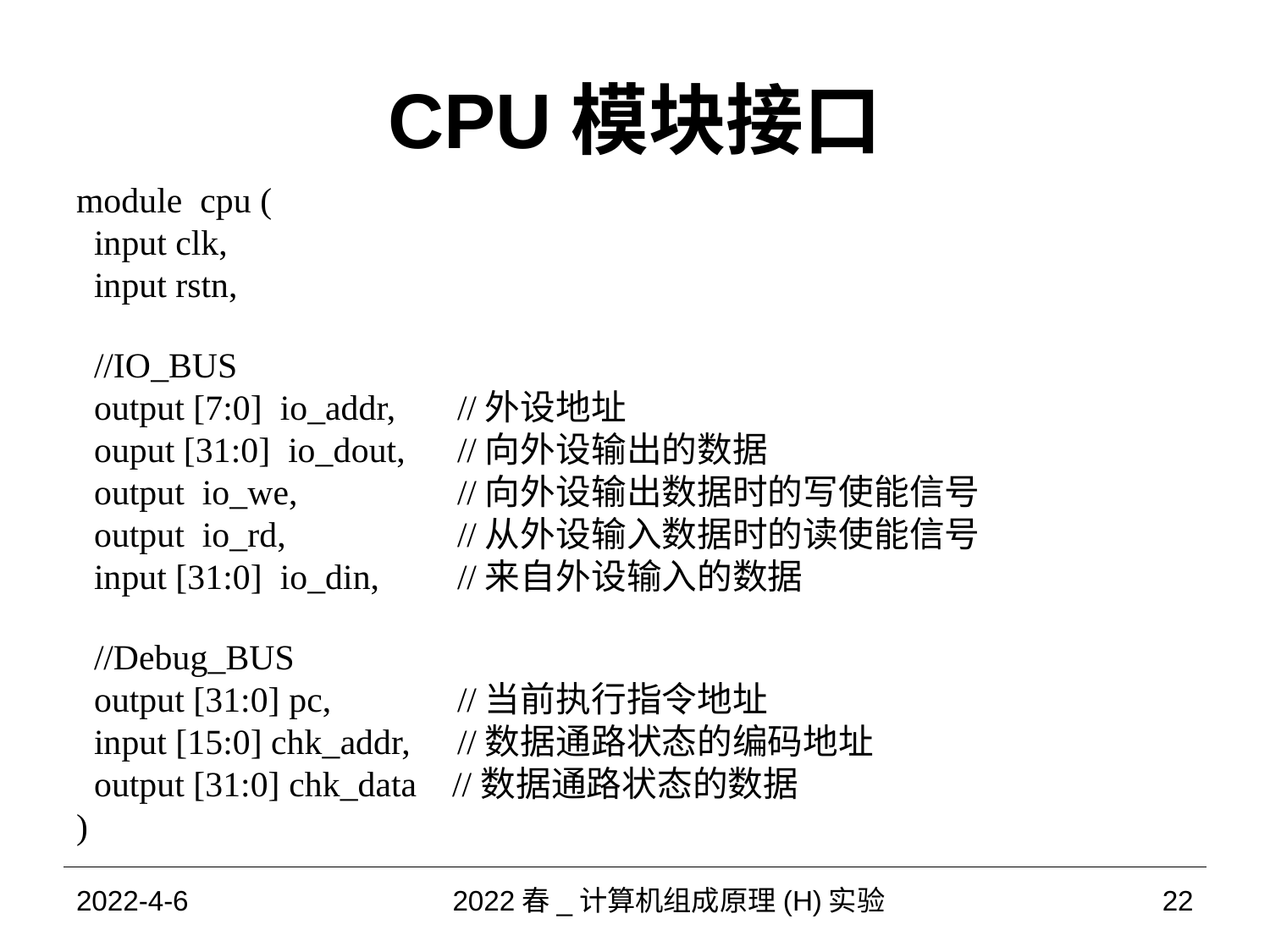

# CPU模块接口
module  cpu (
  input clk,
  input rstn,

  //IO_BUS
  output [7:0]  io_addr,	//外设地址
  ouput [31:0]  io_dout,	//向外设输出的数据
  output  io_we,		//向外设输出数据时的写使能信号
  output  io_rd,		//从外设输入数据时的读使能信号
  input [31:0]  io_din,	//来自外设输入的数据

  //Debug_BUS
  output [31:0] pc, 	//当前执行指令地址
  input [15:0] chk_addr,	//数据通路状态的编码地址
  output [31:0] chk_data    //数据通路状态的数据
)

2022-4-6
2022春_计算机组成原理(H)实验
22